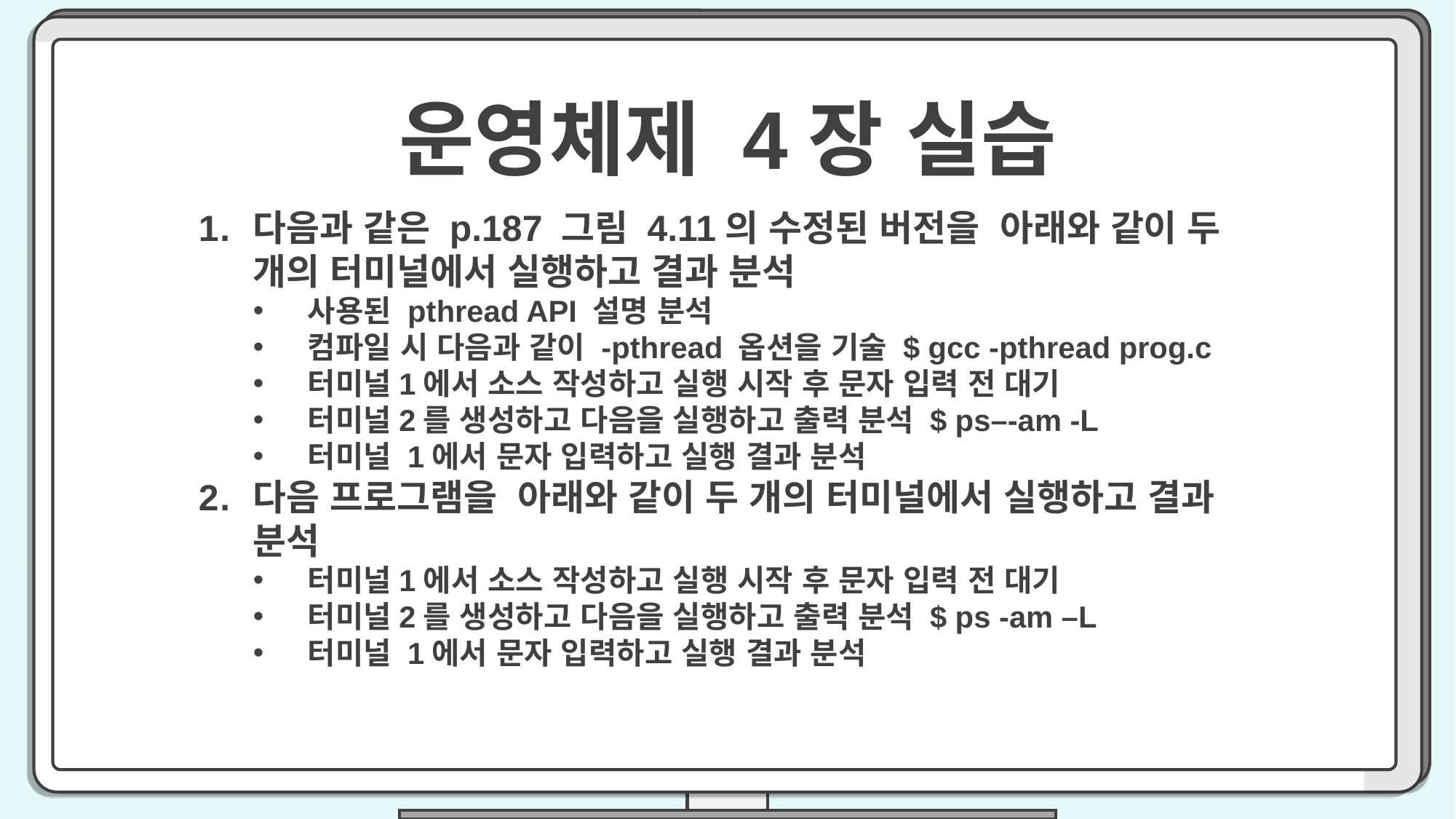

운영체제 4장 실습
다음과 같은 p.187 그림 4.11의 수정된 버전을  아래와 같이 두 개의 터미널에서 실행하고 결과 분석
사용된 pthread API 설명 분석
컴파일 시 다음과 같이 -pthread 옵션을 기술 $ gcc -pthread prog.c
터미널1에서 소스 작성하고 실행 시작 후 문자 입력 전 대기
터미널2를 생성하고 다음을 실행하고 출력 분석 $ ps–-am -L
터미널 1에서 문자 입력하고 실행 결과 분석
다음 프로그램을  아래와 같이 두 개의 터미널에서 실행하고 결과 분석
터미널1에서 소스 작성하고 실행 시작 후 문자 입력 전 대기
터미널2를 생성하고 다음을 실행하고 출력 분석 $ ps -am –L
터미널 1에서 문자 입력하고 실행 결과 분석